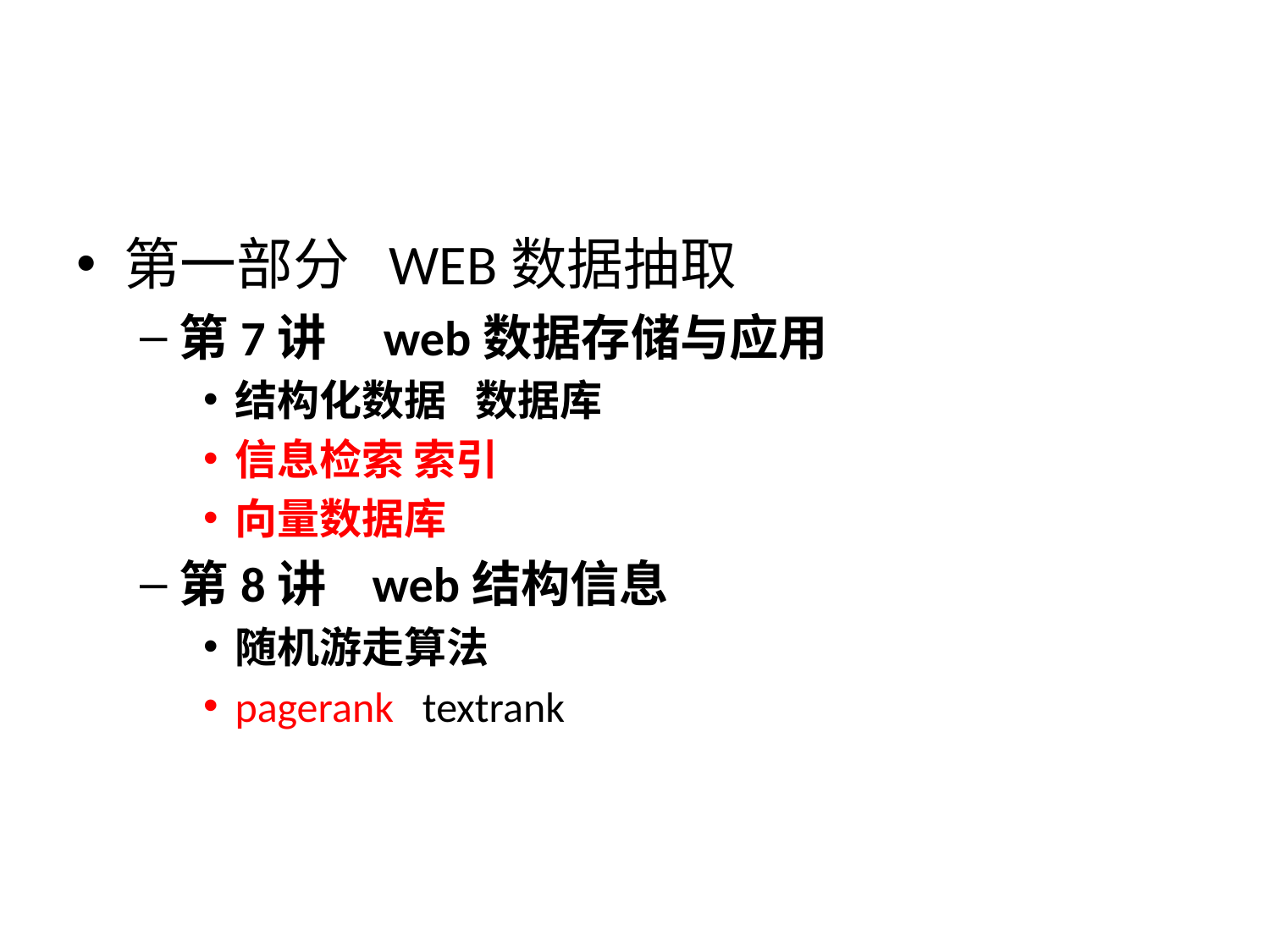

#
第一部分  WEB数据抽取
第7讲    web数据存储与应用
结构化数据   数据库
信息检索 索引
向量数据库
第8讲   web结构信息
随机游走算法
pagerank   textrank